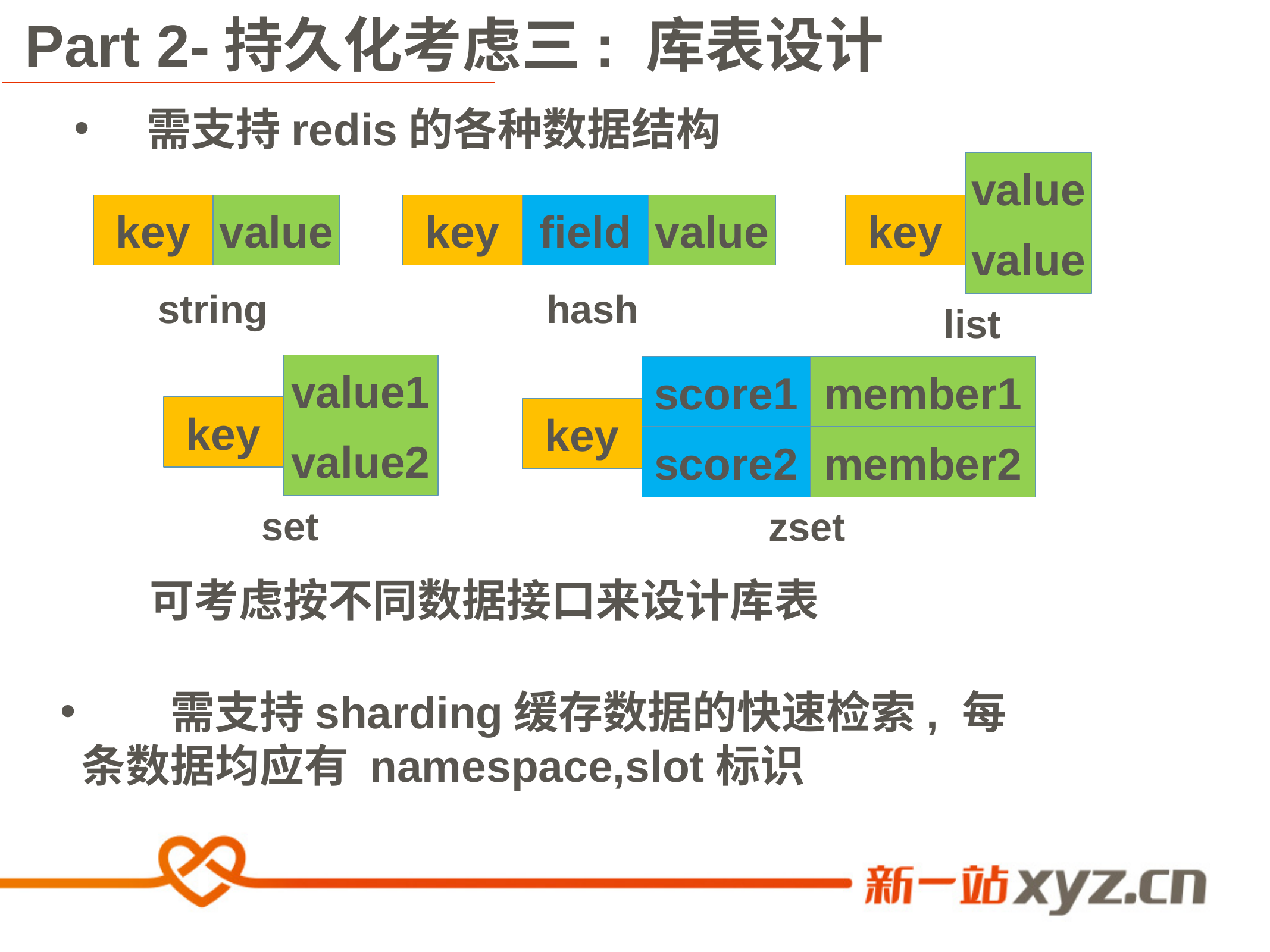

Part 2-持久化考虑三: 库表设计

需支持redis的各种数据结构

value
key
value
key
field
value
key
value
string
hash
list
value1
score1
member1
key
key
value2
score2
member2
set
zset
 	可考虑按不同数据接口来设计库表
 	需支持sharding缓存数据的快速检索, 每条数据均应有 namespace,slot标识